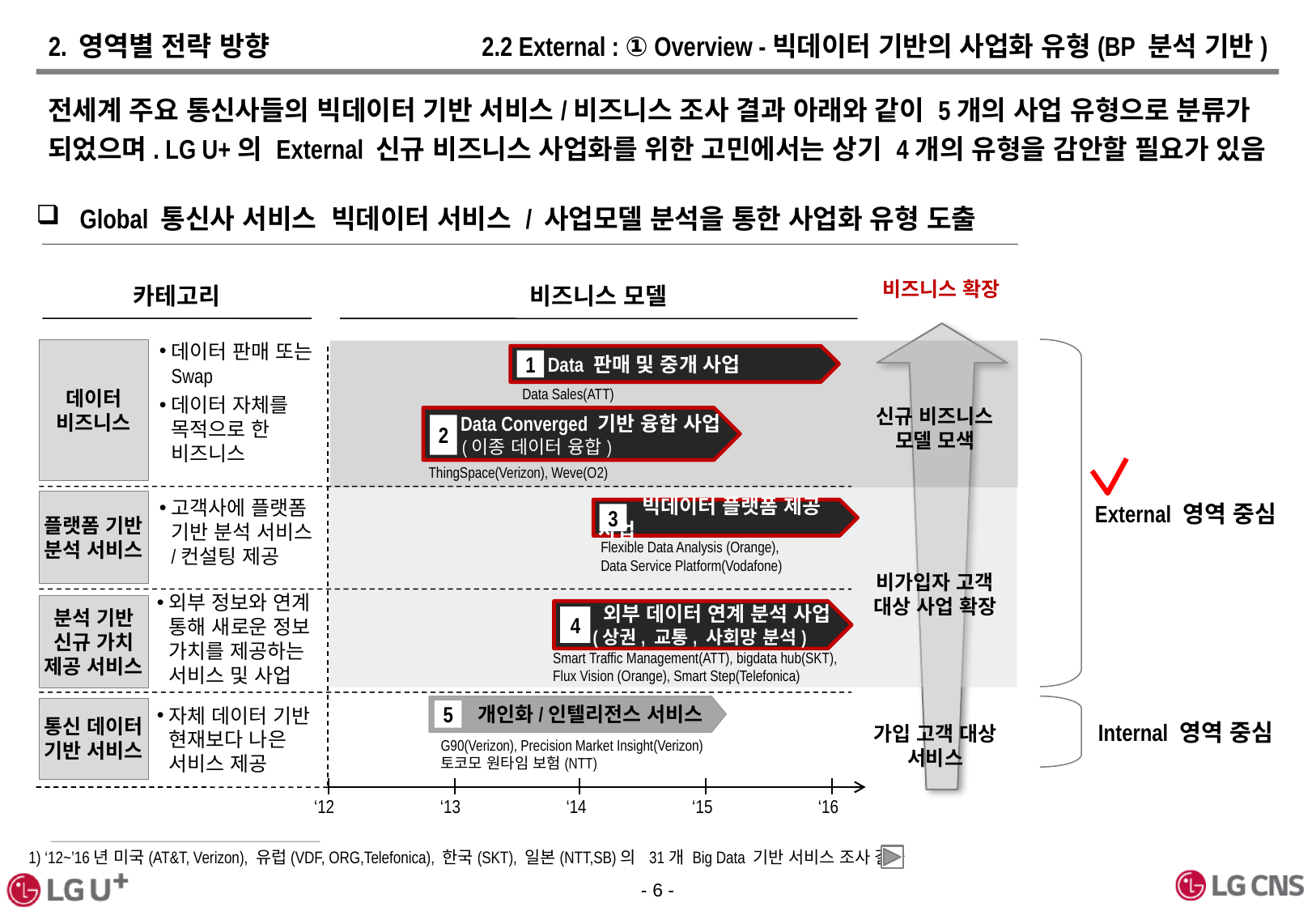

# 2. 영역별 전략 방향
2.2 External : ① Overview -빅데이터 기반의 사업화 유형(BP 분석 기반)
전세계 주요 통신사들의 빅데이터 기반 서비스/비즈니스 조사 결과 아래와 같이 5개의 사업 유형으로 분류가 되었으며. LG U+의 External 신규 비즈니스 사업화를 위한 고민에서는 상기 4개의 유형을 감안할 필요가 있음
Global 통신사 서비스  빅데이터 서비스 / 사업모델 분석을 통한 사업화 유형 도출
비즈니스 확장
카테고리

비즈니스 모델

데이터 판매 또는 Swap
데이터 자체를 목적으로 한 비즈니스
데이터 비즈니스

       Data 판매 및 중개 사업
1
Data Sales(ATT)
신규 비즈니스 모델 모색
       Data Converged 기반 융합 사업
        (이종 데이터 융합)
2
ThingSpace(Verizon), Weve(O2)

플랫폼 기반 분석 서비스
External 영역 중심
고객사에 플랫폼 기반 분석 서비스 /컨설팅 제공
       빅데이터 플랫폼 제공 사업
3
Flexible Data Analysis (Orange),
Data Service Platform(Vodafone)
비가입자 고객 대상 사업 확장

외부 정보와 연계 통해 새로운 정보 가치를 제공하는 서비스 및 사업
분석 기반
신규 가치
제공 서비스
       외부 데이터 연계 분석 사업
        (상권, 교통, 사회망 분석)
4
Smart Traffic Management(ATT), bigdata hub(SKT),
Flux Vision (Orange), Smart Step(Telefonica)

       개인화/인텔리전스 서비스

통신 데이터 기반 서비스
5
자체 데이터 기반 현재보다 나은 서비스 제공
가입 고객 대상 서비스
Internal 영역 중심
G90(Verizon), Precision Market Insight(Verizon)
토코모 원타임 보험(NTT)
‘12
‘13
‘14
‘15
‘16

1) ‘12~’16년 미국(AT&T, Verizon), 유럽(VDF, ORG,Telefonica), 한국(SKT), 일본(NTT,SB)의  31개 Big Data 기반 서비스 조사 결과